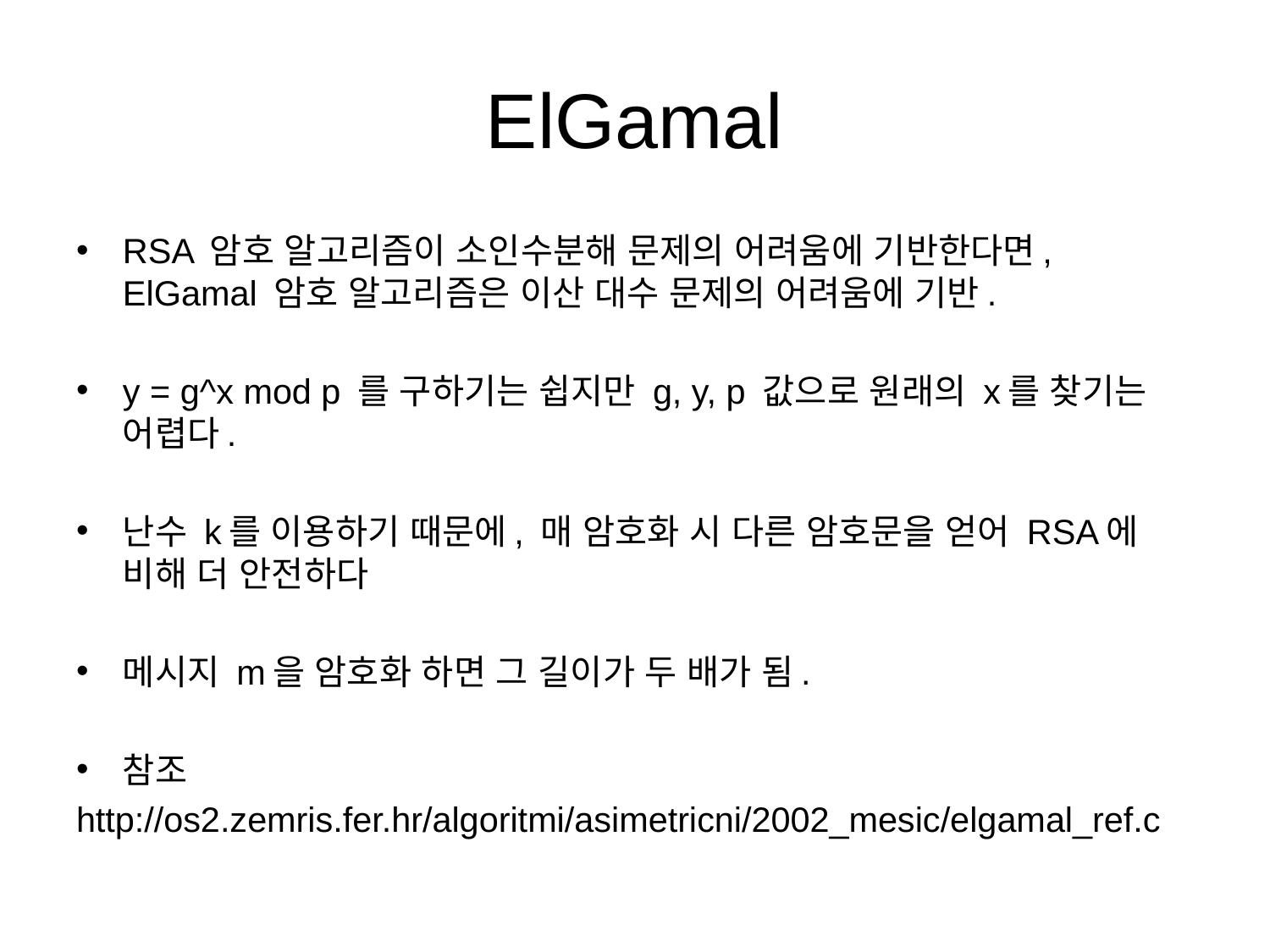

# ElGamal
RSA 암호 알고리즘이 소인수분해 문제의 어려움에 기반한다면, ElGamal 암호 알고리즘은 이산 대수 문제의 어려움에 기반.

y = g^x mod p 를 구하기는 쉽지만 g, y, p 값으로 원래의 x를 찾기는 어렵다.

난수 k를 이용하기 때문에, 매 암호화 시 다른 암호문을 얻어 RSA에 비해 더 안전하다

메시지 m을 암호화 하면 그 길이가 두 배가 됨.

참조
http://os2.zemris.fer.hr/algoritmi/asimetricni/2002_mesic/elgamal_ref.c